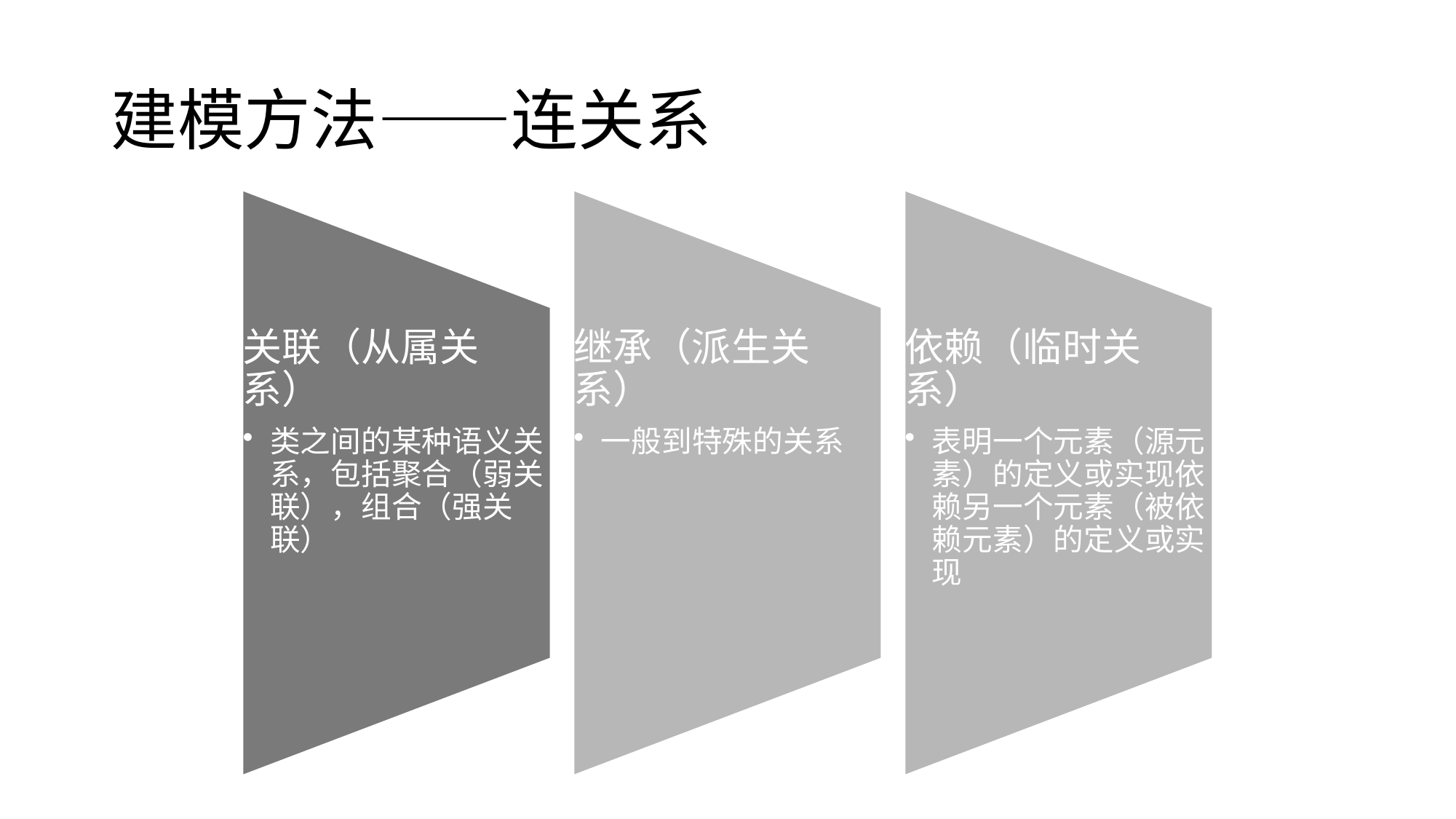

# 建模方法——连关系
关联（从属关系）
类之间的某种语义关系，包括聚合（弱关联），组合（强关联）
继承（派生关系）
一般到特殊的关系
依赖（临时关系）
表明一个元素（源元素）的定义或实现依赖另一个元素（被依赖元素）的定义或实现